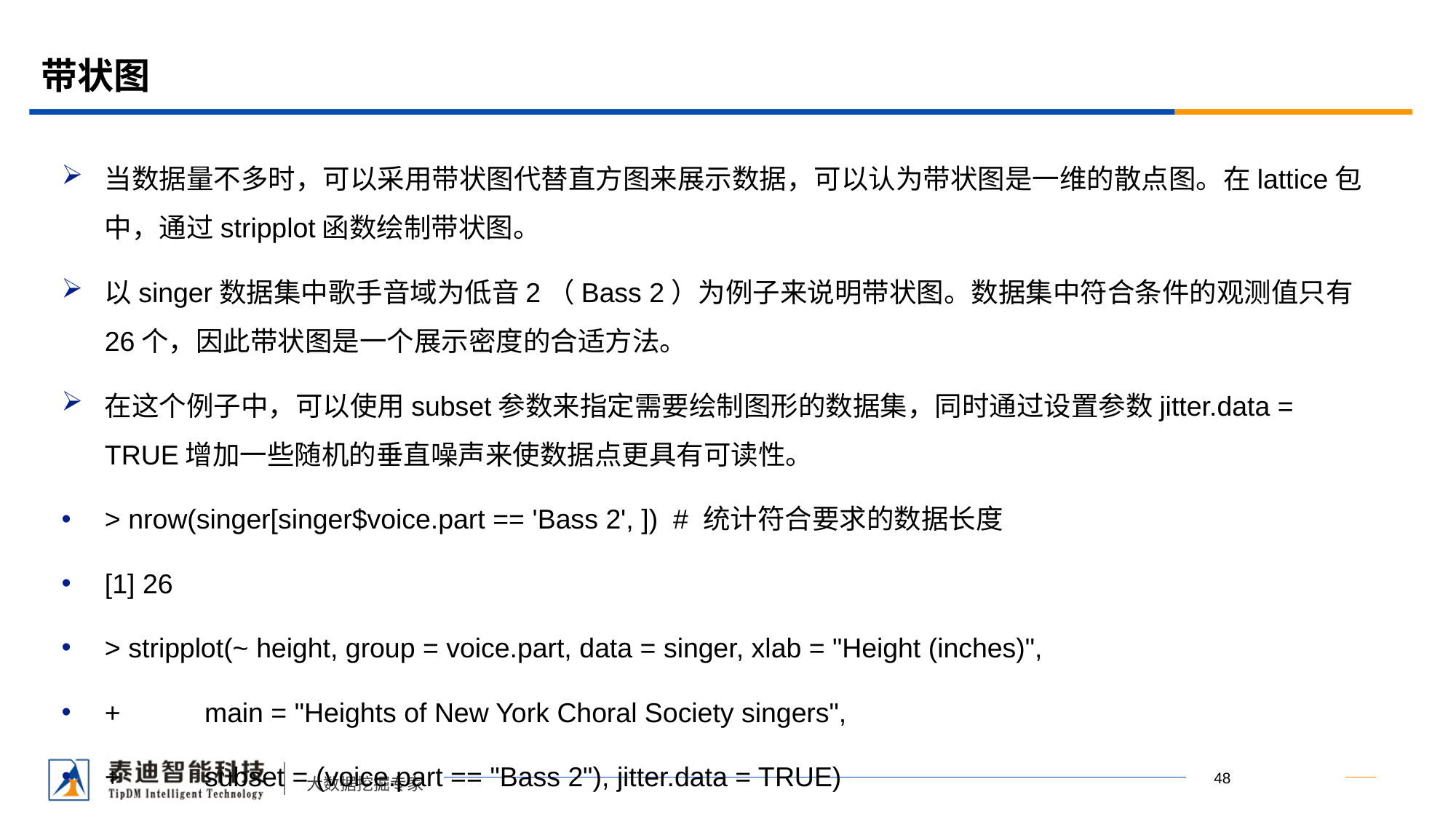

# 带状图
当数据量不多时，可以采用带状图代替直方图来展示数据，可以认为带状图是一维的散点图。在lattice包中，通过stripplot函数绘制带状图。
以singer数据集中歌手音域为低音2（Bass 2）为例子来说明带状图。数据集中符合条件的观测值只有26个，因此带状图是一个展示密度的合适方法。
在这个例子中，可以使用subset参数来指定需要绘制图形的数据集，同时通过设置参数jitter.data = TRUE增加一些随机的垂直噪声来使数据点更具有可读性。
> nrow(singer[singer$voice.part == 'Bass 2', ])  # 统计符合要求的数据长度
[1] 26
> stripplot(~ height, group = voice.part, data = singer, xlab = "Height (inches)",
+           main = "Heights of New York Choral Society singers",
+           subset = (voice.part == "Bass 2"), jitter.data = TRUE)